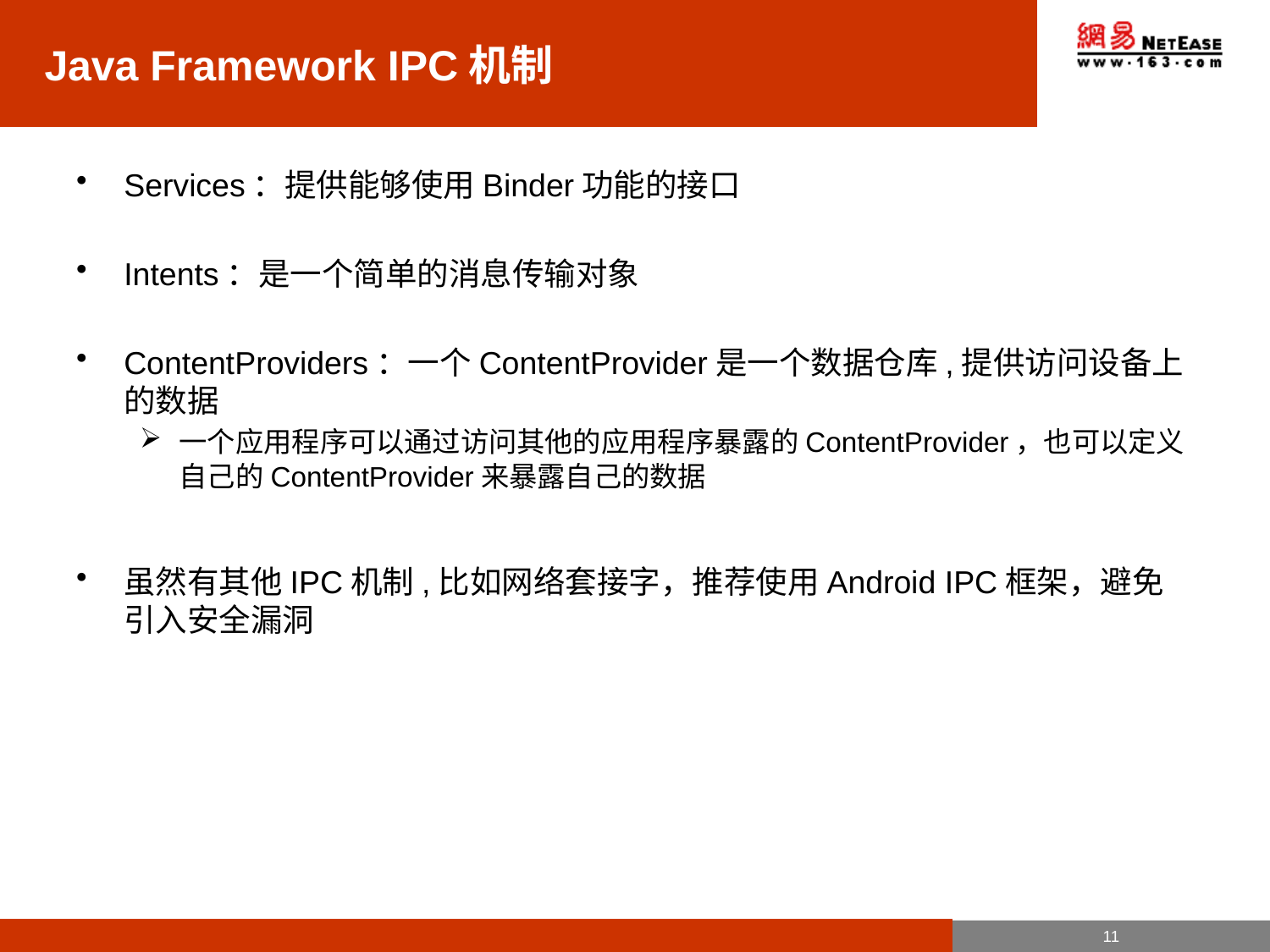

# Java Framework IPC机制
Services：提供能够使用Binder功能的接口

Intents：是一个简单的消息传输对象

ContentProviders：一个ContentProvider是一个数据仓库,提供访问设备上的数据
一个应用程序可以通过访问其他的应用程序暴露的ContentProvider，也可以定义自己的ContentProvider来暴露自己的数据

虽然有其他IPC机制,比如网络套接字，推荐使用Android IPC框架，避免引入安全漏洞

11